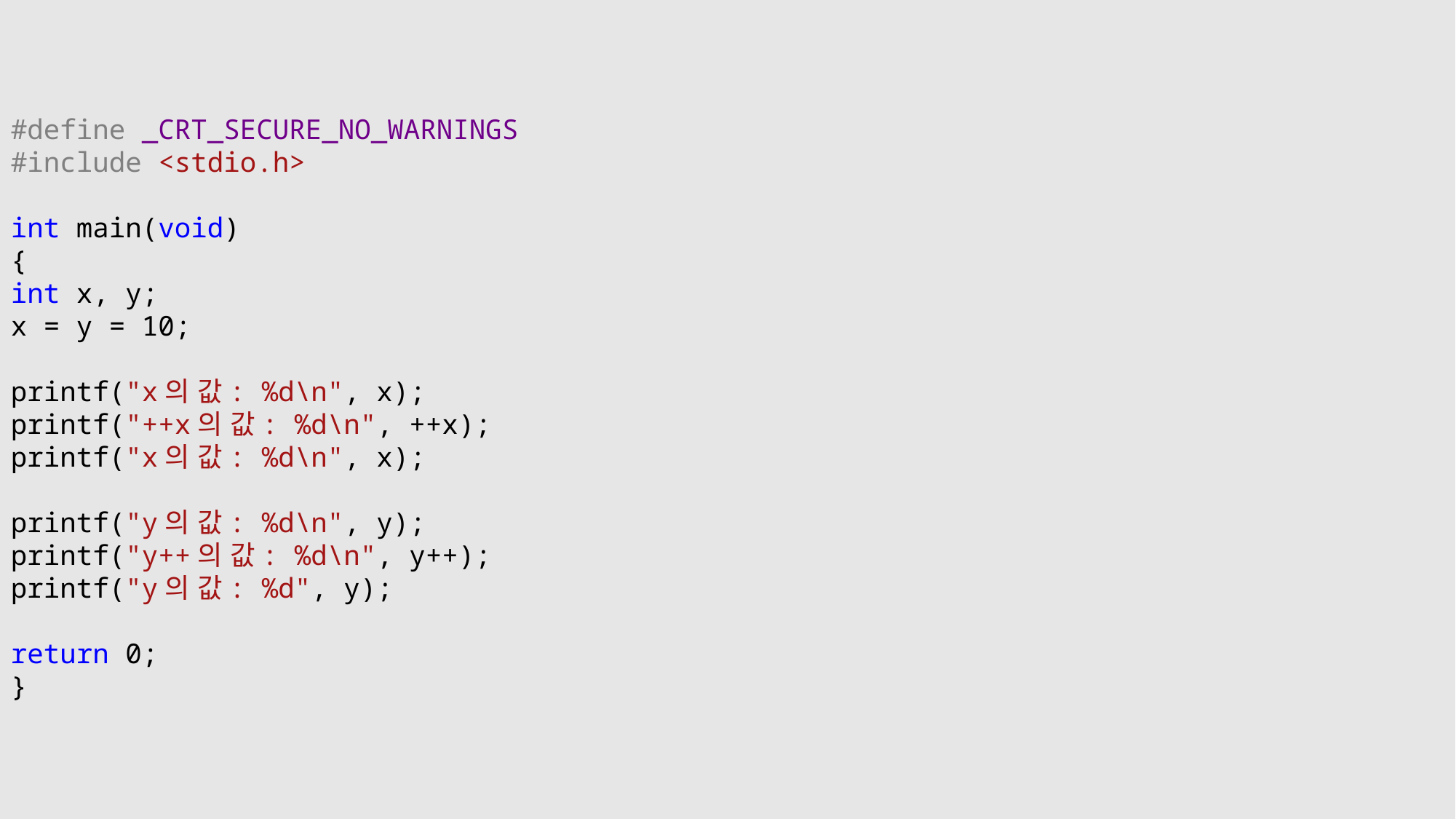

#define _CRT_SECURE_NO_WARNINGS
#include <stdio.h>

int main(void)
{
int x, y;
x = y = 10;

printf("x의 값: %d\n", x);
printf("++x의 값: %d\n", ++x);
printf("x의 값: %d\n", x);

printf("y의 값: %d\n", y);
printf("y++의 값: %d\n", y++);
printf("y의 값: %d", y);

return 0;
}